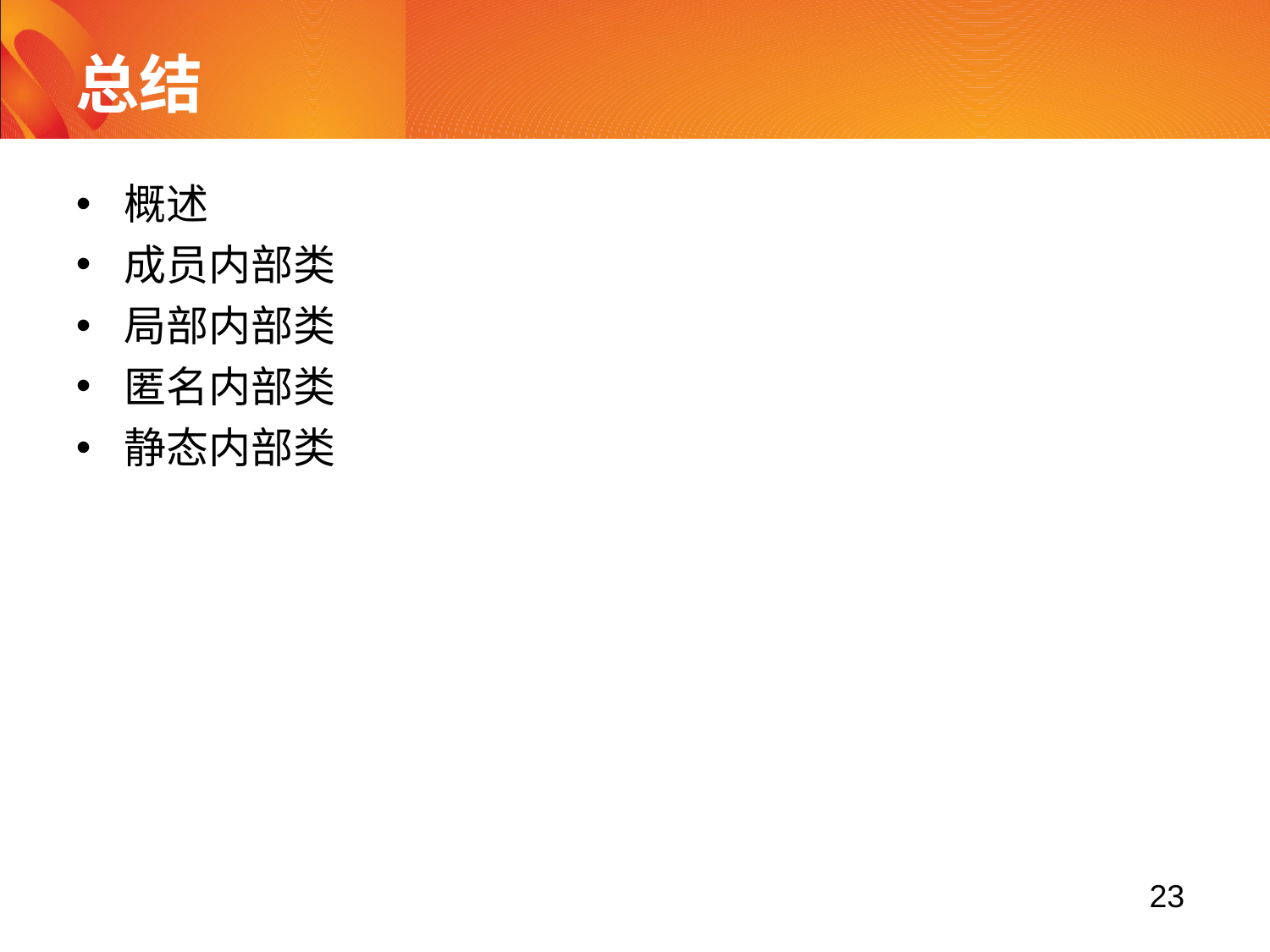

# 总结
概述
成员内部类
局部内部类
匿名内部类
静态内部类